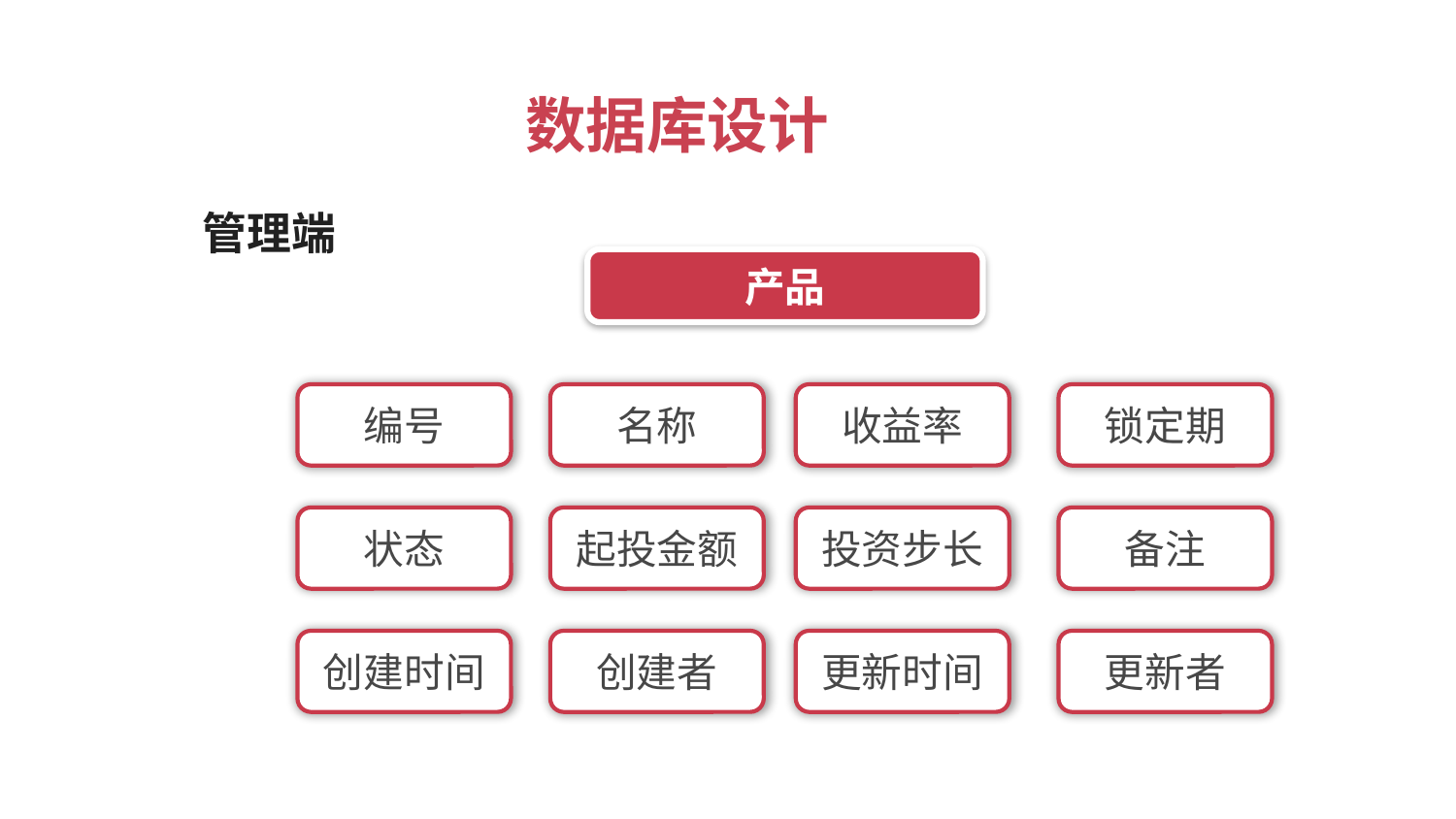

数据库设计
 管理端
产品
编号
名称
收益率
锁定期
状态
起投金额
投资步长
备注
创建时间
创建者
更新时间
更新者